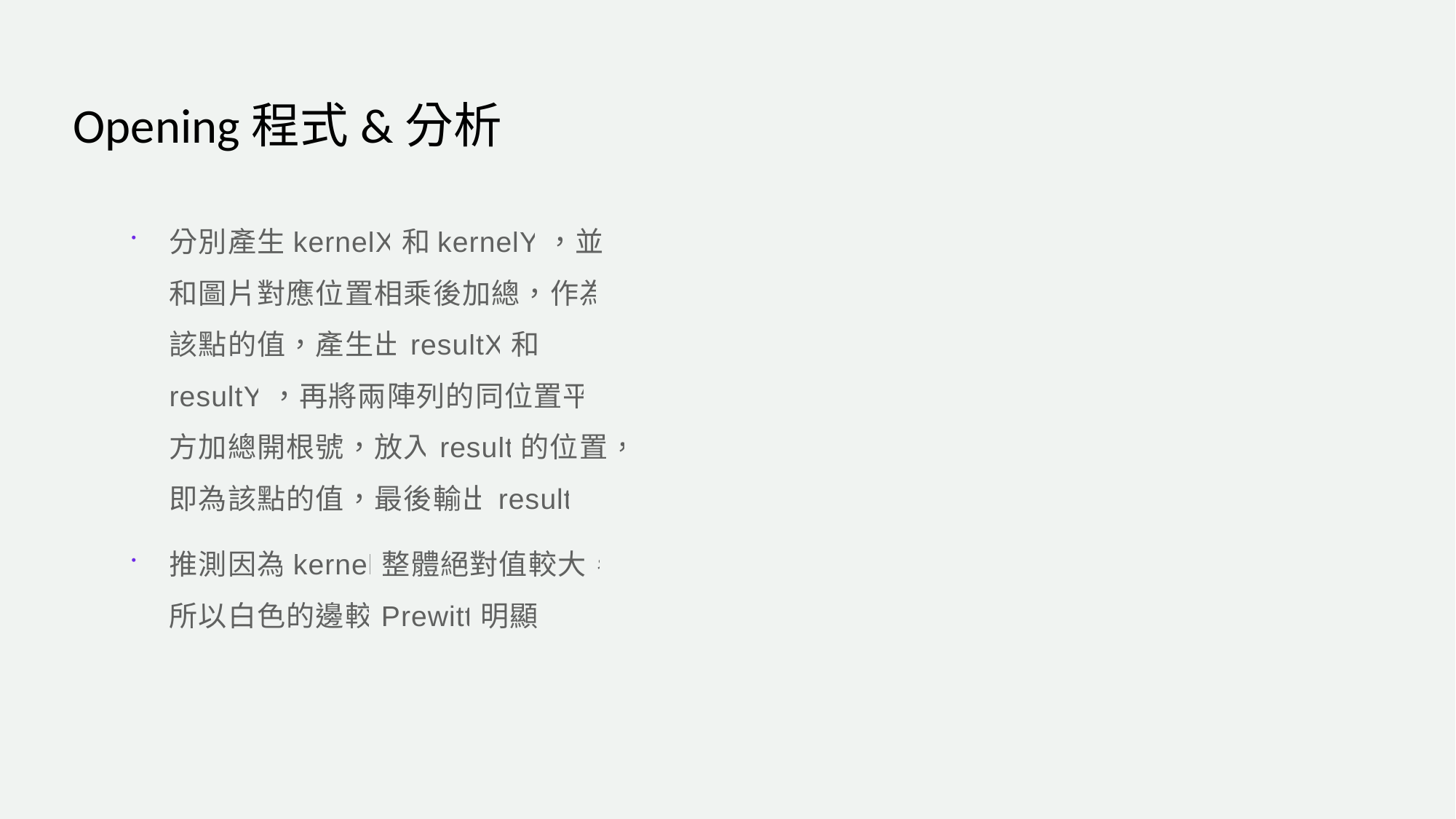

# Opening程式&分析
分別產生kernelX和kernelY，並和圖片對應位置相乘後加總，作為該點的值，產生出resultX和resultY，再將兩陣列的同位置平方加總開根號，放入result的位置，即為該點的值，最後輸出result
推測因為kernel整體絕對值較大，所以白色的邊較Prewitt明顯